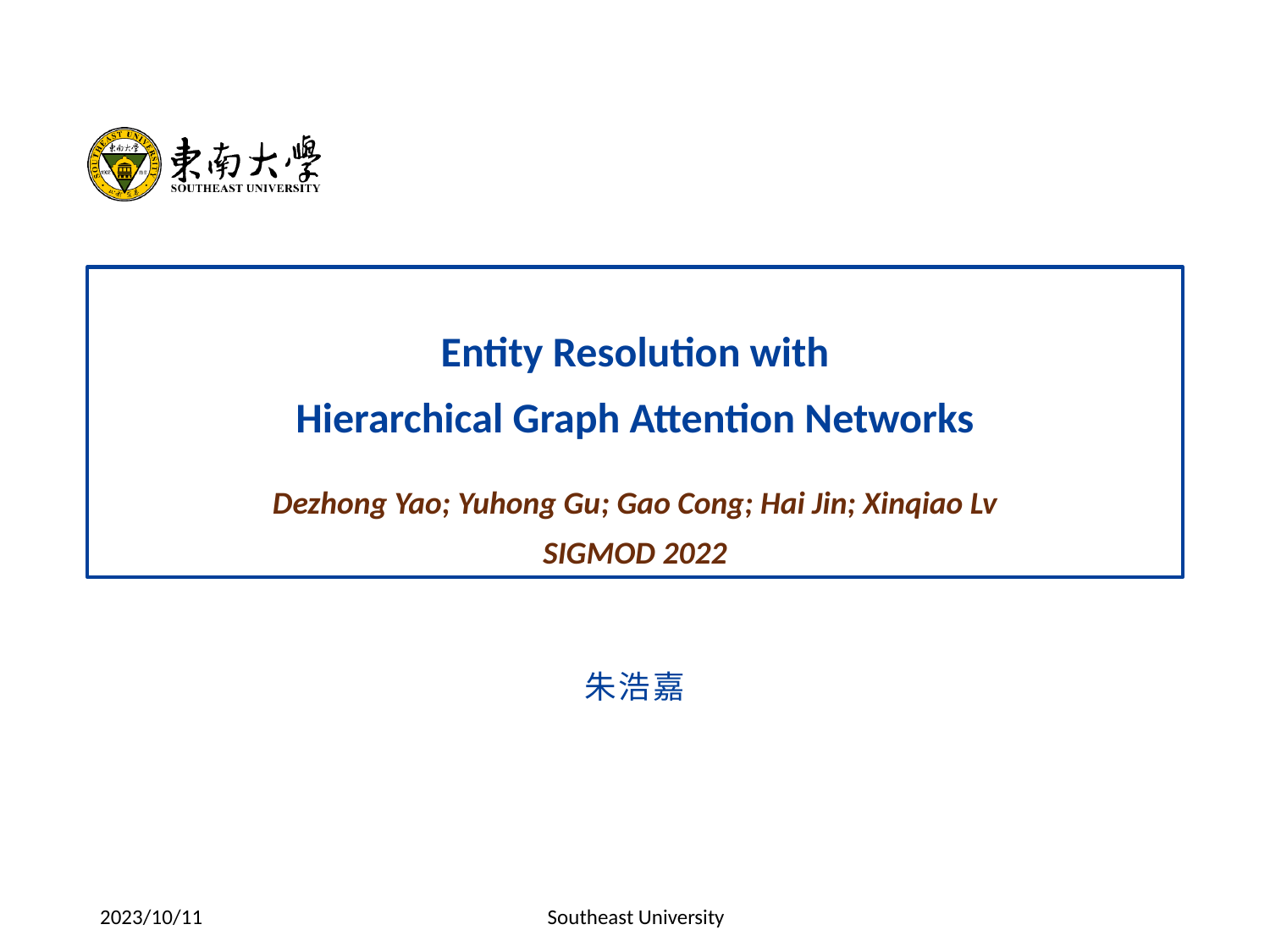

Entity Resolution with
Hierarchical Graph Attention Networks
Dezhong Yao; Yuhong Gu; Gao Cong; Hai Jin; Xinqiao Lv
SIGMOD 2022
朱浩嘉